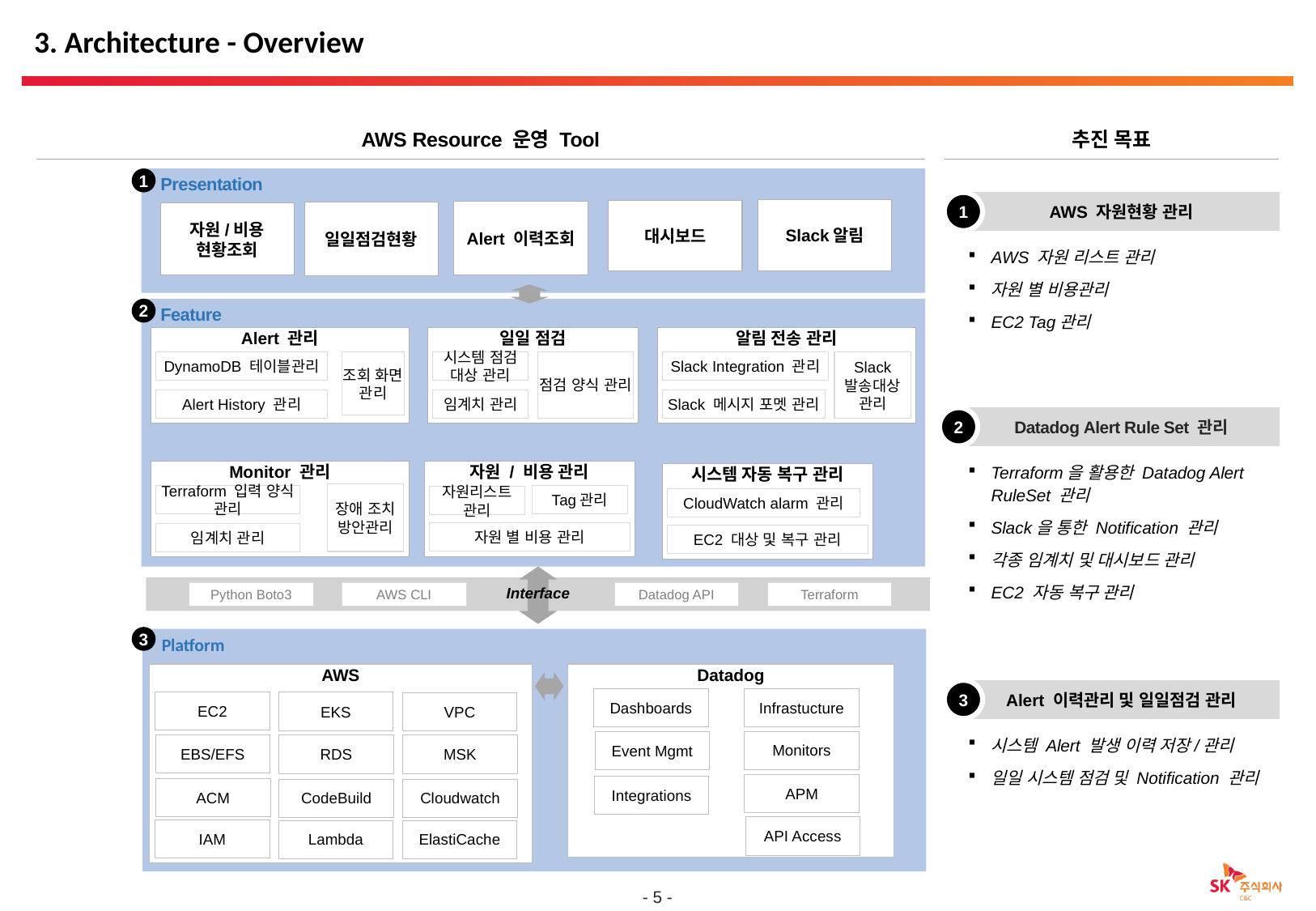

# 3. Architecture - Overview
AWS Resource 운영 Tool
추진 목표
1
Presentation
1
AWS 자원현황 관리
Slack알림
대시보드
Alert 이력조회
일일점검현황
자원/비용
현황조회
AWS 자원 리스트 관리
자원 별 비용관리
EC2 Tag관리

2
Feature
Alert 관리
조회 화면 관리
DynamoDB 테이블관리
Alert History 관리
일일 점검
점검 양식 관리
시스템 점검 대상 관리
임계치 관리
알림 전송 관리
Slack 발송대상
관리
Slack Integration 관리
Slack 메시지 포멧 관리
2
Datadog Alert Rule Set 관리
Terraform을 활용한 Datadog Alert RuleSet 관리
Slack을 통한 Notification 관리
각종 임계치 및 대시보드 관리
EC2 자동 복구 관리
자원 / 비용 관리
Tag관리
자원리스트 관리
자원 별 비용 관리
Monitor 관리
Terraform 입력 양식 관리
임계치 관리
시스템 자동 복구 관리
CloudWatch alarm 관리
EC2 대상 및 복구 관리
장애 조치 방안관리

Interface
Python Boto3
AWS CLI
Datadog API
Terraform
3
Platform
AWS
Datadog

3
Alert 이력관리 및 일일점검 관리
Infrastucture
Dashboards
EC2
EKS
VPC
Monitors
Event Mgmt
시스템 Alert 발생 이력 저장/관리
일일 시스템 점검 및 Notification 관리

EBS/EFS
RDS
MSK
APM
Integrations
ACM
CodeBuild
Cloudwatch
API Access
IAM
Lambda
ElastiCache